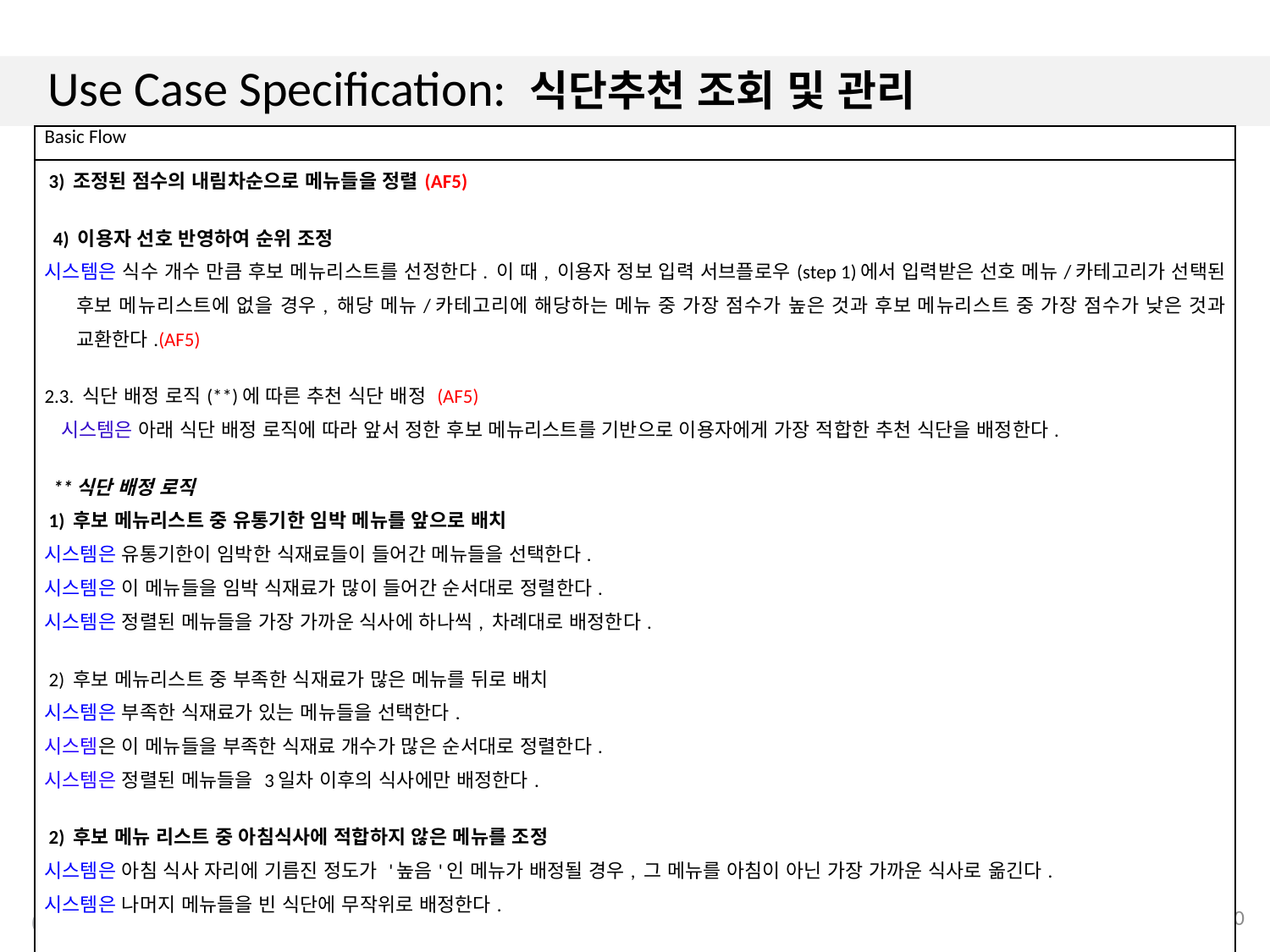

# Use Case Specification: 식단추천 조회 및 관리
| Basic Flow |
| --- |
| 3) 조정된 점수의 내림차순으로 메뉴들을 정렬(AF5) 4) 이용자 선호 반영하여 순위 조정 시스템은 식수 개수 만큼 후보 메뉴리스트를 선정한다. 이 때, 이용자 정보 입력 서브플로우(step 1)에서 입력받은 선호 메뉴/카테고리가 선택된 후보 메뉴리스트에 없을 경우, 해당 메뉴/카테고리에 해당하는 메뉴 중 가장 점수가 높은 것과 후보 메뉴리스트 중 가장 점수가 낮은 것과 교환한다.(AF5) 2.3. 식단 배정 로직(\*\*)에 따른 추천 식단 배정 (AF5) 시스템은 아래 식단 배정 로직에 따라 앞서 정한 후보 메뉴리스트를 기반으로 이용자에게 가장 적합한 추천 식단을 배정한다. \*\*식단 배정 로직 1) 후보 메뉴리스트 중 유통기한 임박 메뉴를 앞으로 배치 시스템은 유통기한이 임박한 식재료들이 들어간 메뉴들을 선택한다. 시스템은 이 메뉴들을 임박 식재료가 많이 들어간 순서대로 정렬한다. 시스템은 정렬된 메뉴들을 가장 가까운 식사에 하나씩, 차례대로 배정한다. 2) 후보 메뉴리스트 중 부족한 식재료가 많은 메뉴를 뒤로 배치 시스템은 부족한 식재료가 있는 메뉴들을 선택한다. 시스템은 이 메뉴들을 부족한 식재료 개수가 많은 순서대로 정렬한다. 시스템은 정렬된 메뉴들을 3일차 이후의 식사에만 배정한다. 2) 후보 메뉴 리스트 중 아침식사에 적합하지 않은 메뉴를 조정 시스템은 아침 식사 자리에 기름진 정도가 '높음'인 메뉴가 배정될 경우, 그 메뉴를 아침이 아닌 가장 가까운 식사로 옮긴다. 시스템은 나머지 메뉴들을 빈 식단에 무작위로 배정한다. 3) 남은 메뉴리스트의 메뉴들을 랜덤한 자리에 배치 |
10